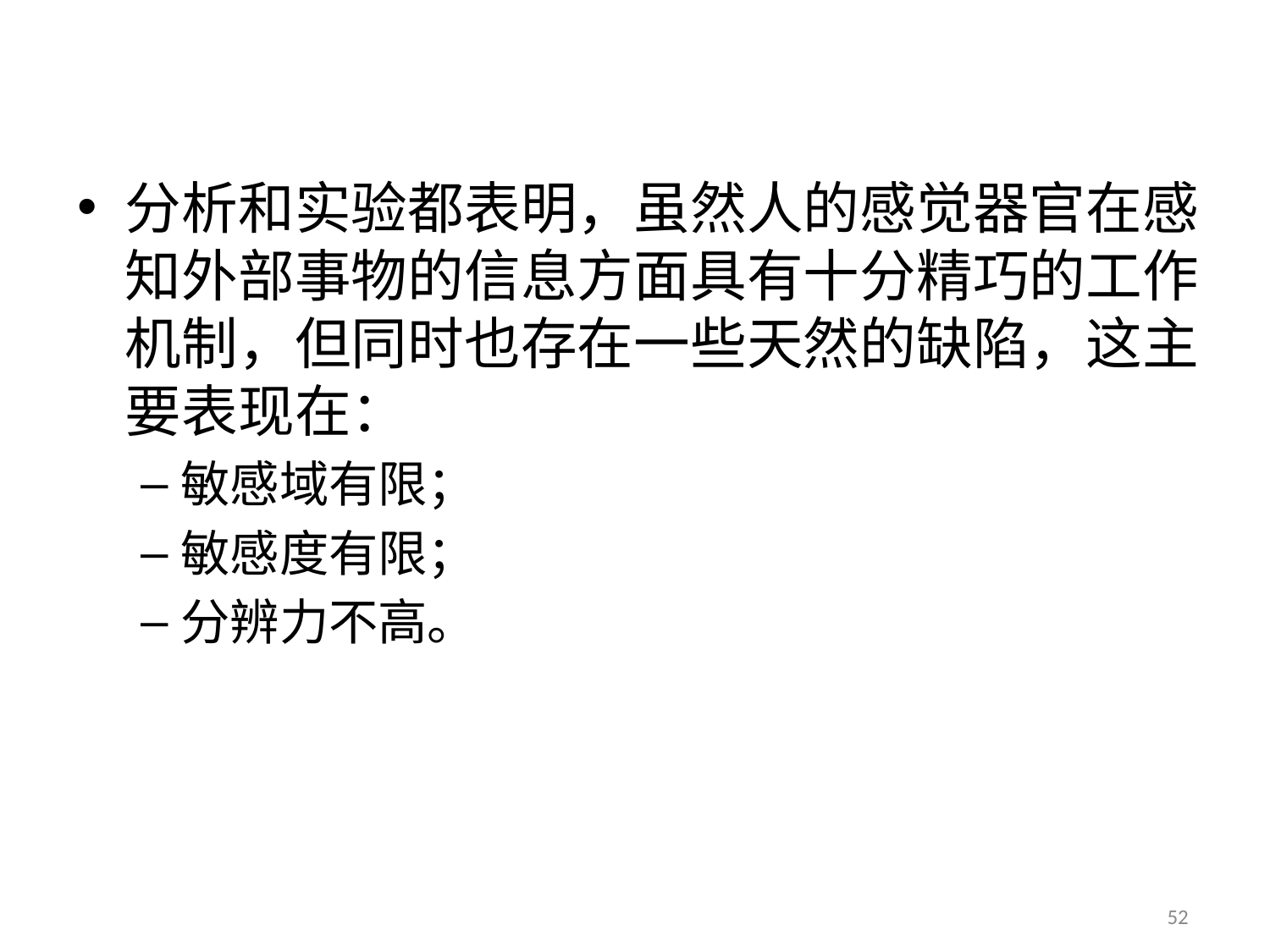

分析和实验都表明，虽然人的感觉器官在感知外部事物的信息方面具有十分精巧的工作机制，但同时也存在一些天然的缺陷，这主要表现在：
敏感域有限；
敏感度有限；
分辨力不高。
52